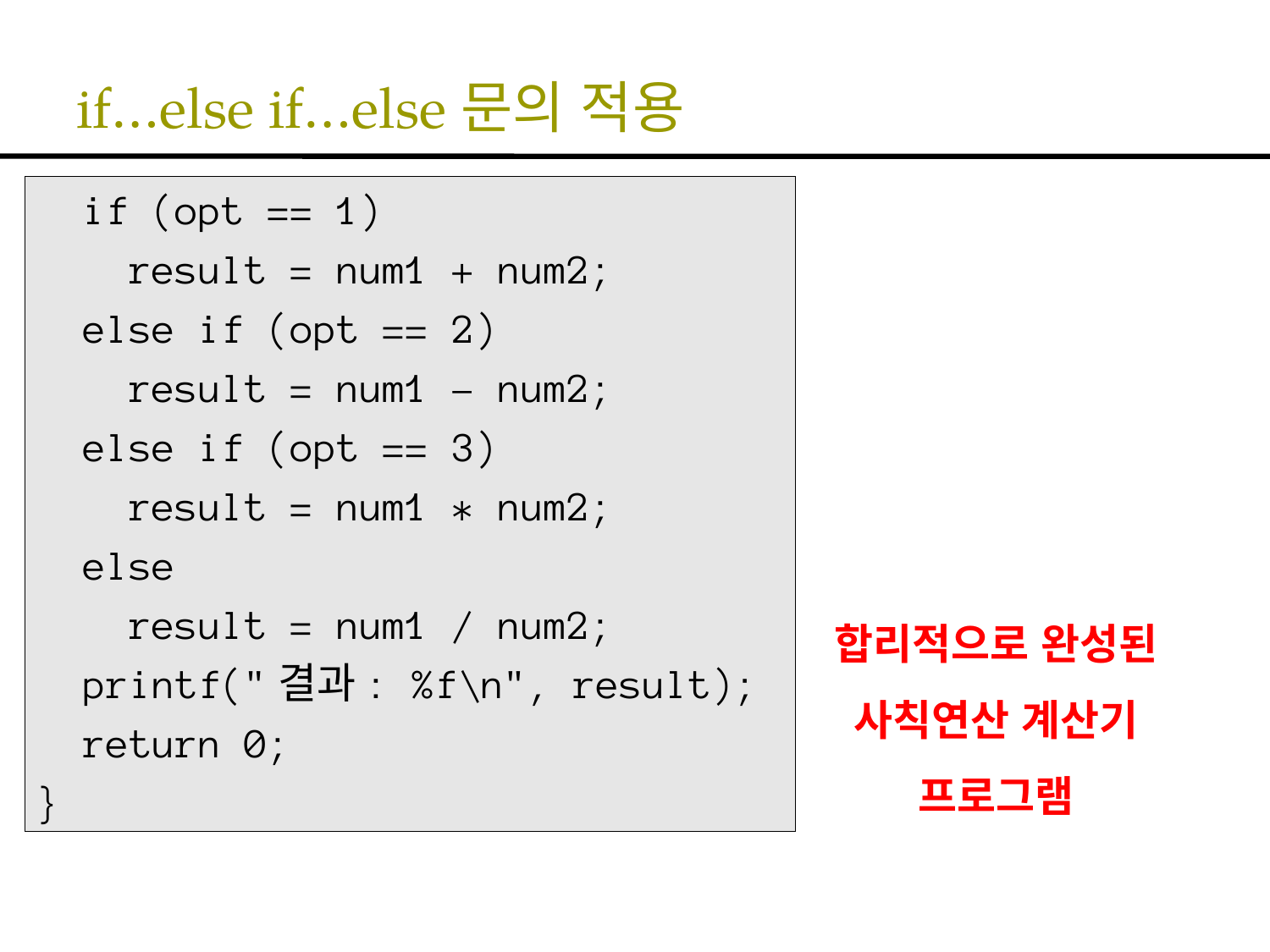

# if…else if…else문의 적용
  if (opt == 1)
    result = num1 + num2;
  else if (opt == 2)
    result = num1 – num2;
  else if (opt == 3)
    result = num1 * num2;
  else
    result = num1 / num2;
  printf("결과: %f\n", result);
  return 0;
}

합리적으로 완성된 사칙연산 계산기 프로그램